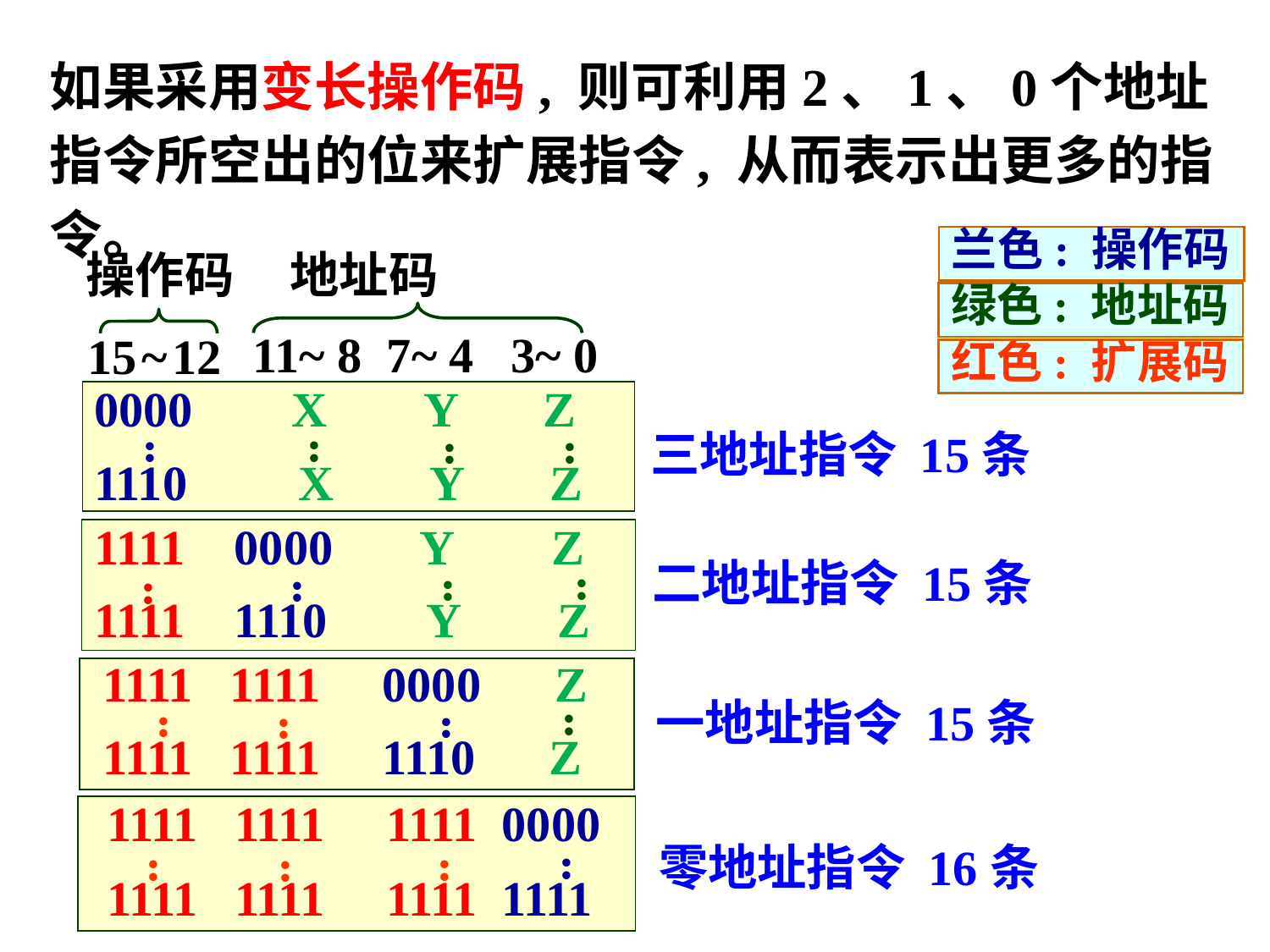

如果采用变长操作码, 则可利用2、1、0个地址指令所空出的位来扩展指令, 从而表示出更多的指令。
兰色: 操作码
绿色: 地址码
红色: 扩展码

操作码     地址码

 11~ 8  7~ 4   3~ 0
15 ~ 12
0000        X        Y       Z
1110         X        Y       Z

..
..
..
..
三地址指令 15条
1111    0000       Y        Z
1111    1110        Y        Z

..
..
..
..
二地址指令 15条
1111   1111     0000      Z
1111   1111     1110      Z

..
..
..
..
一地址指令 15条
 1111   1111     1111  0000
 1111   1111     1111  1111

..
..
..
..
零地址指令 16条